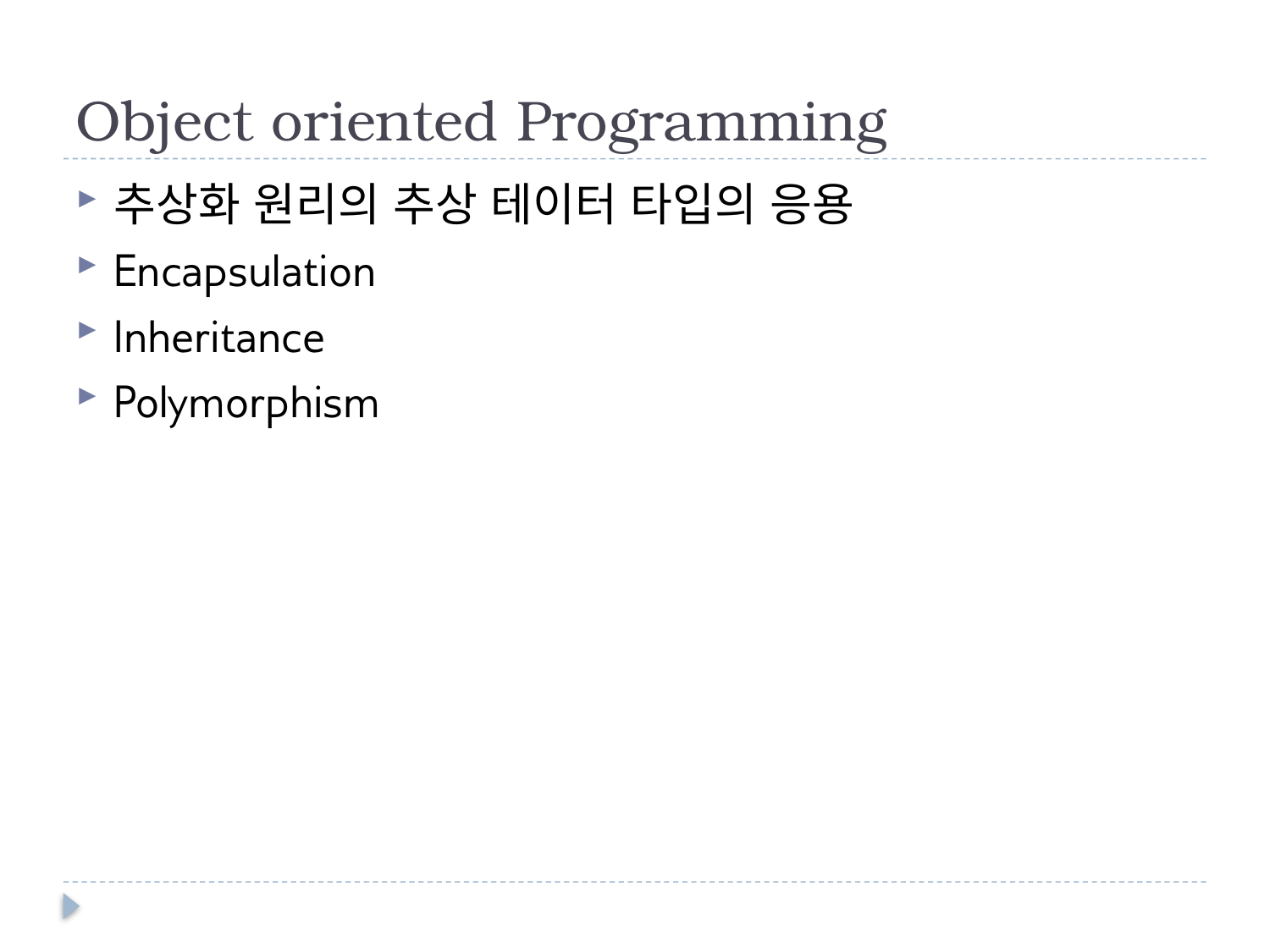

# Object oriented Programming
추상화 원리의 추상 테이터 타입의 응용
Encapsulation
Inheritance
Polymorphism